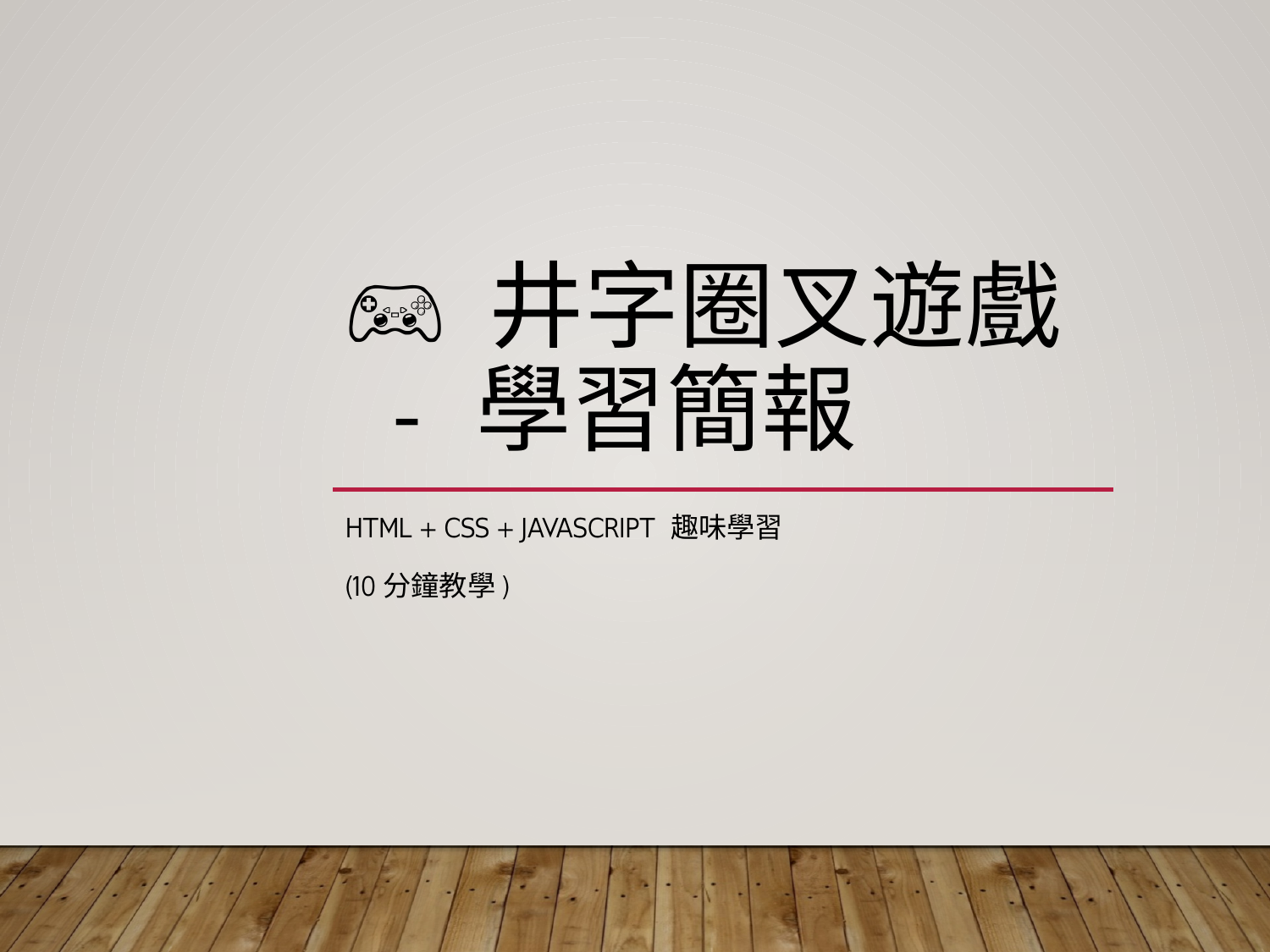

# 🎮 井字圈叉遊戲 - 學習簡報
HTML + CSS + JavaScript 趣味學習
(10分鐘教學)